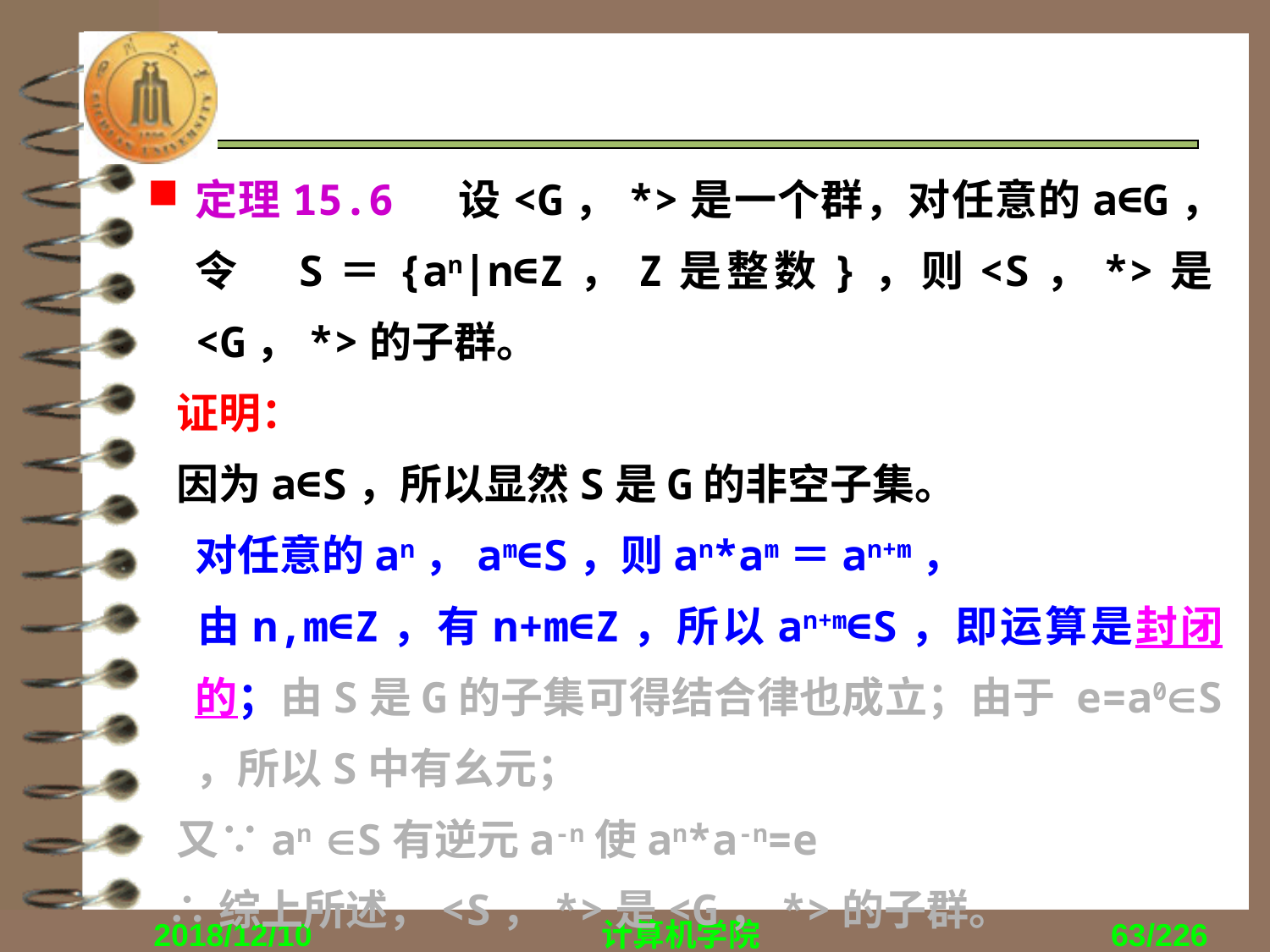

#
定理15.6  设<G，*>是一个群，对任意的a∈G，令   S＝{an|n∈Z，Z是整数}，则<S，*>是<G，*>的子群。
  证明：
  因为a∈S，所以显然S是G的非空子集。
	对任意的an，am∈S，则an*am＝an+m，
	由n,m∈Z，有n+m∈Z，所以an+m∈S，即运算是封闭的；由S是G的子集可得结合律也成立；由于 e=a0∈S ，所以S中有幺元；
  又∵an ∈S有逆元a-n使an*a-n=e
  ∴综上所述，<S，*>是<G，*>的子群。
2018/12/10
计算机学院
63/226